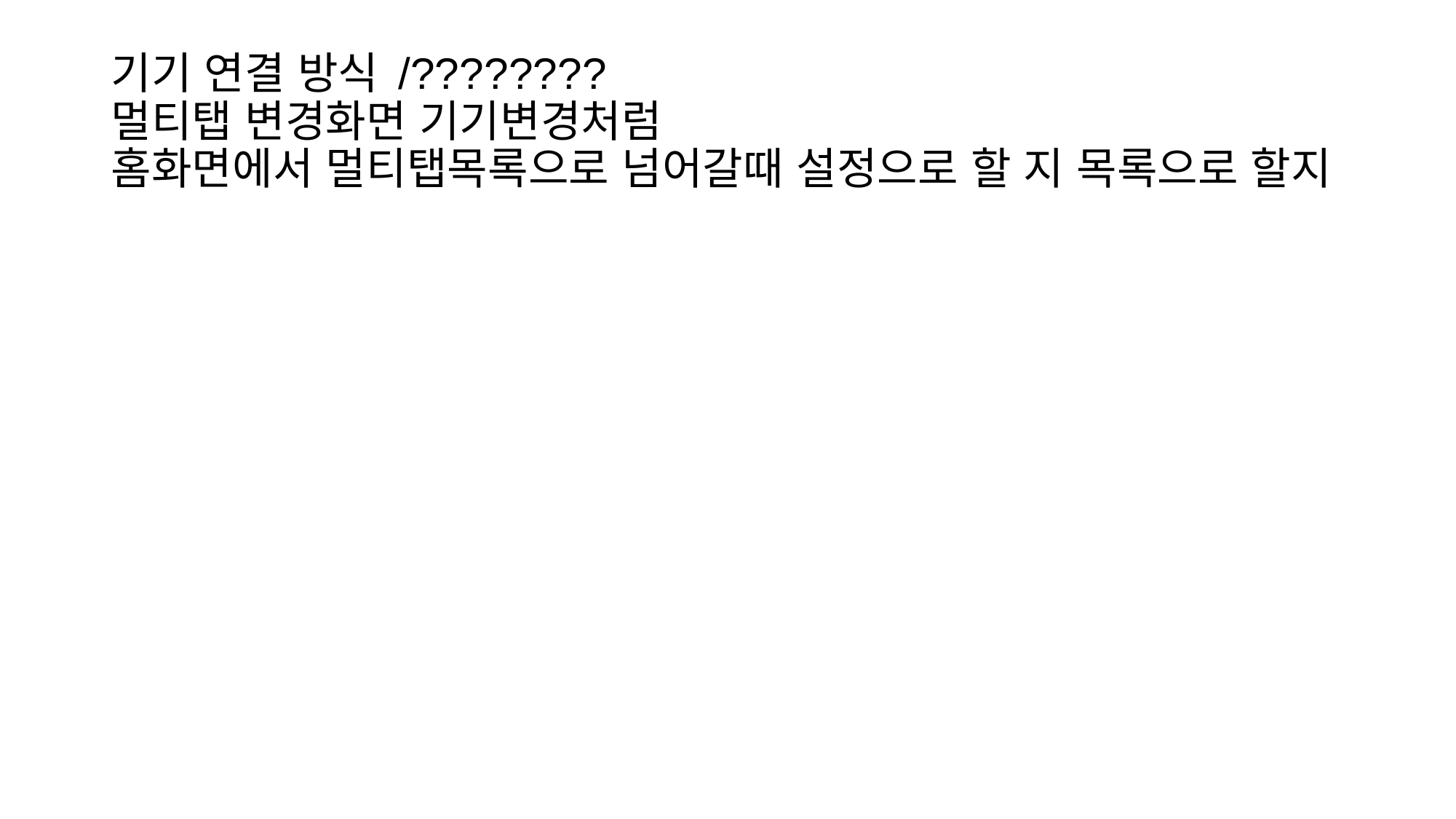

# 기기 연결 방식 /???????? 멀티탭 변경화면 기기변경처럼 홈화면에서 멀티탭목록으로 넘어갈때 설정으로 할 지 목록으로 할지